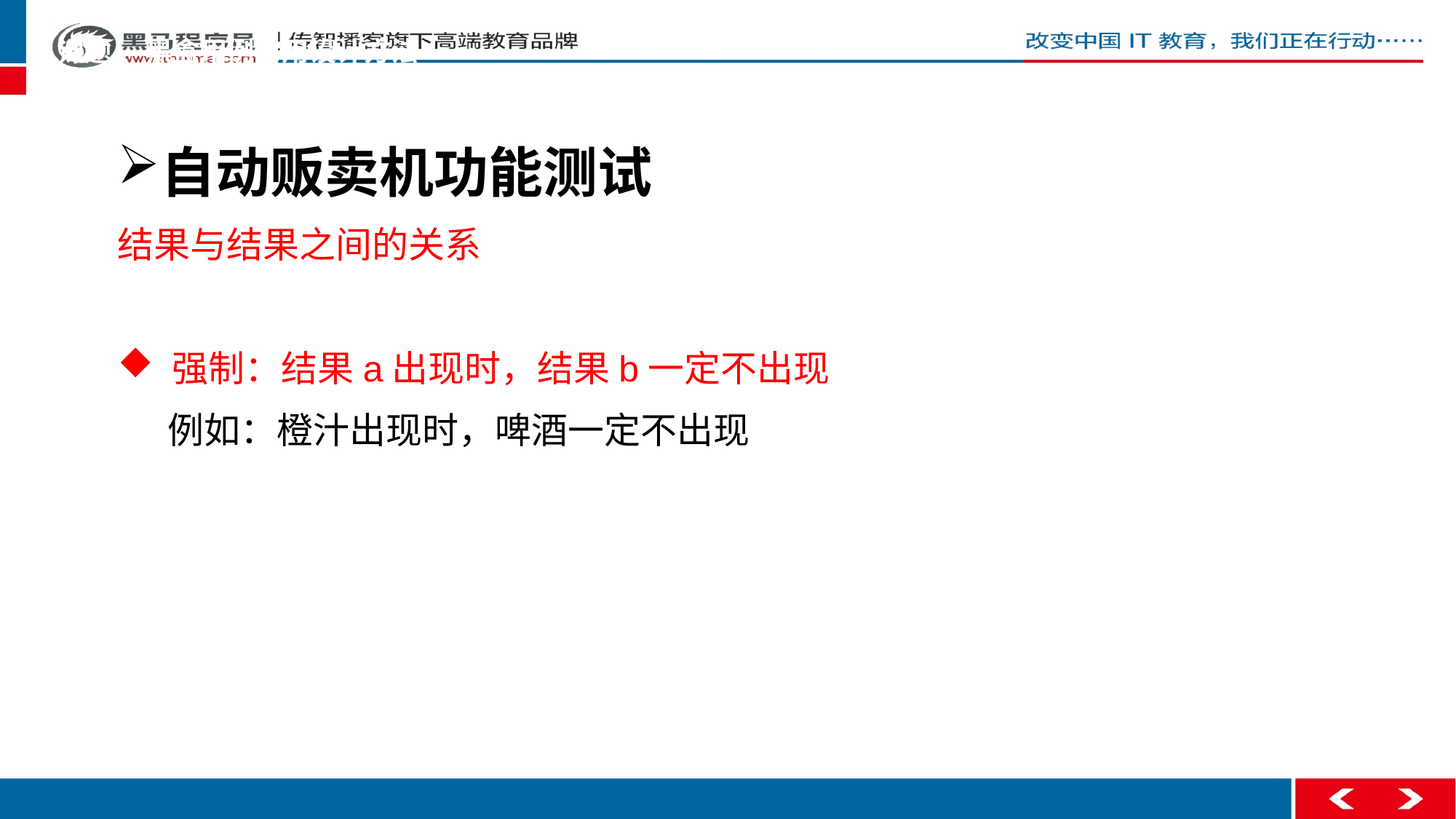

课题 、黑盒用例常用设计方法
自动贩卖机功能测试
结果与结果之间的关系

强制：结果a出现时，结果b一定不出现
     例如：橙汁出现时，啤酒一定不出现